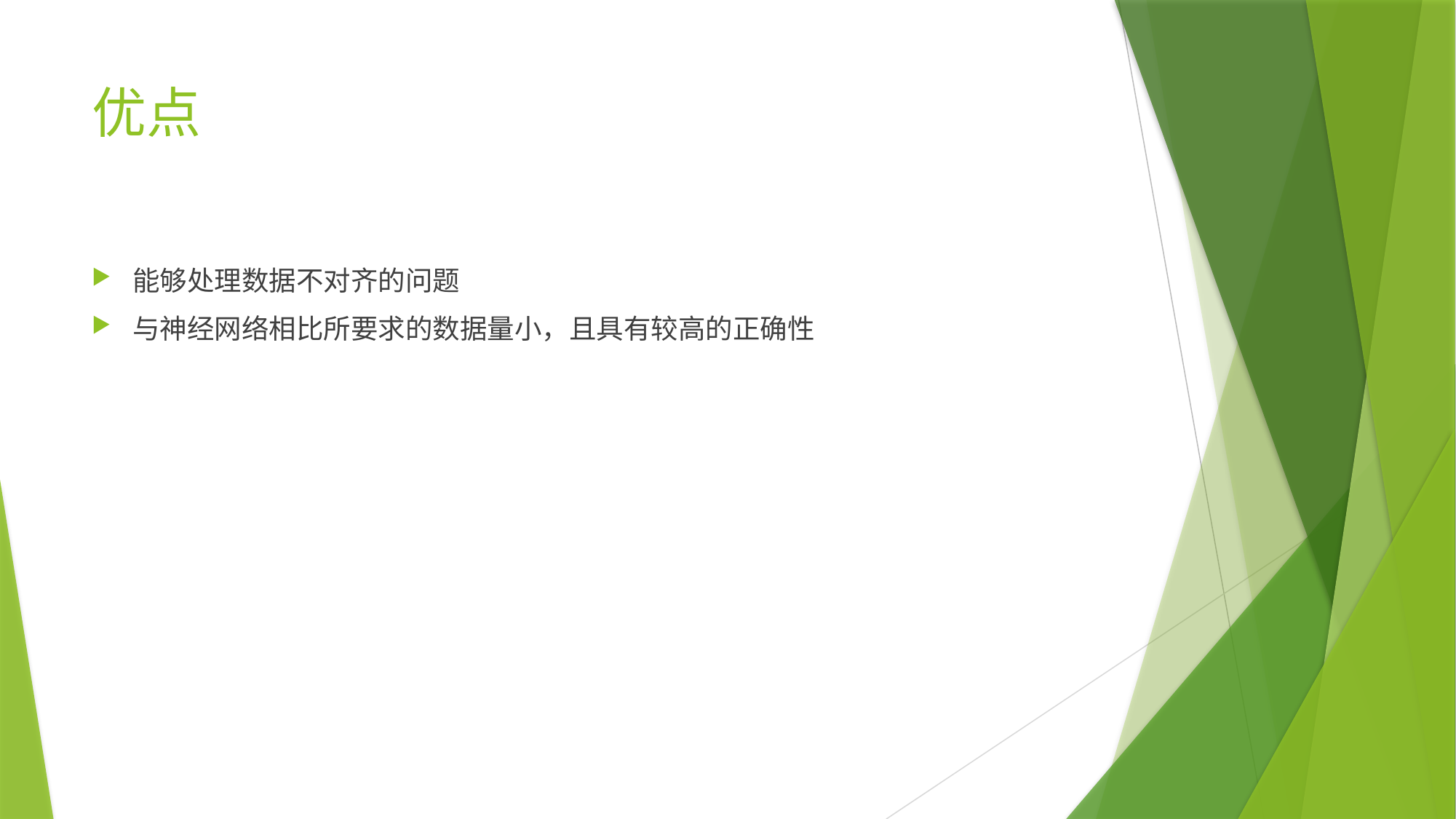

# 优点
能够处理数据不对齐的问题
与神经网络相比所要求的数据量小，且具有较高的正确性